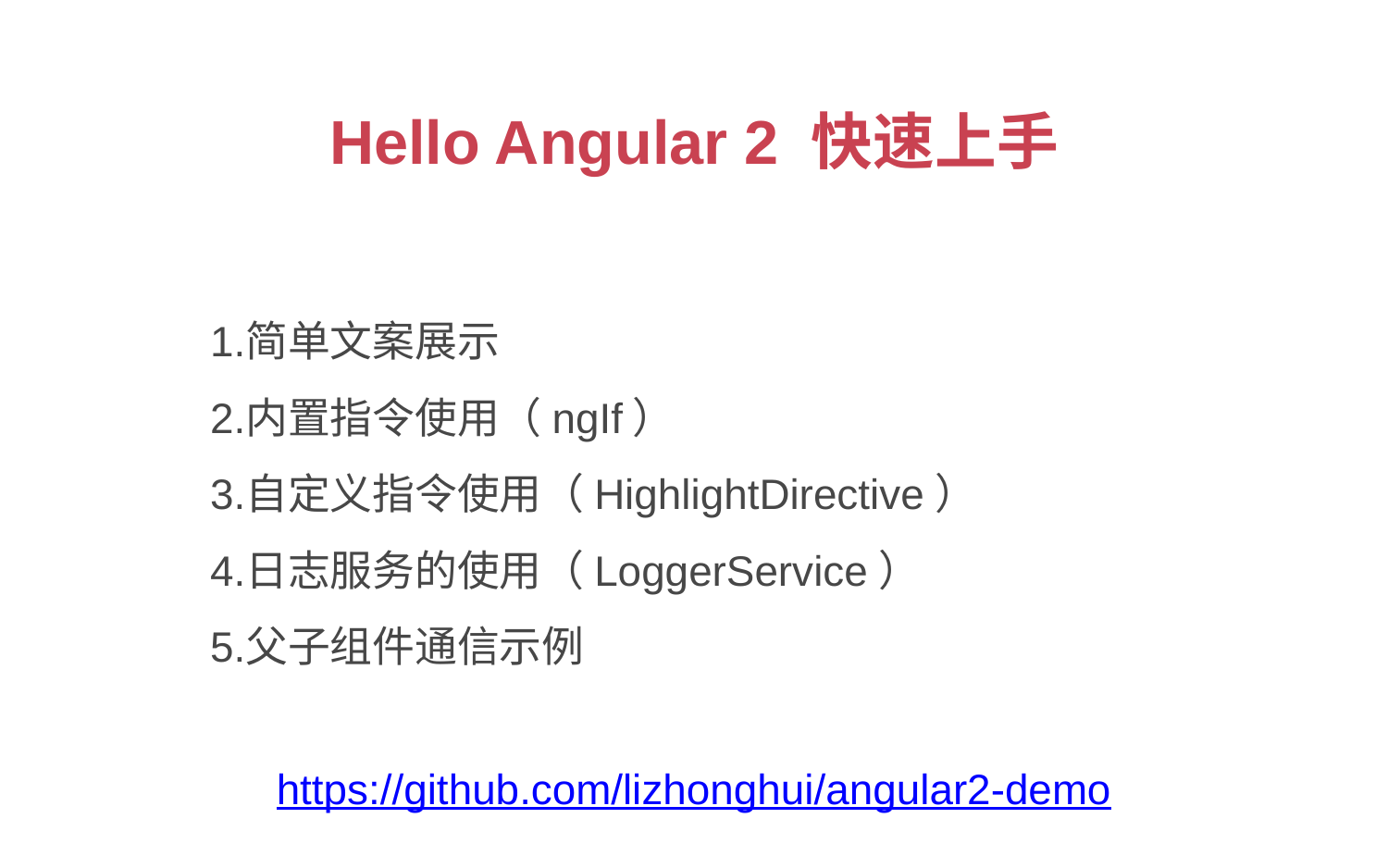

Hello Angular 2 快速上手
简单文案展示
内置指令使用（ngIf）
自定义指令使用（HighlightDirective）
日志服务的使用（LoggerService）
父子组件通信示例
https://github.com/lizhonghui/angular2-demo